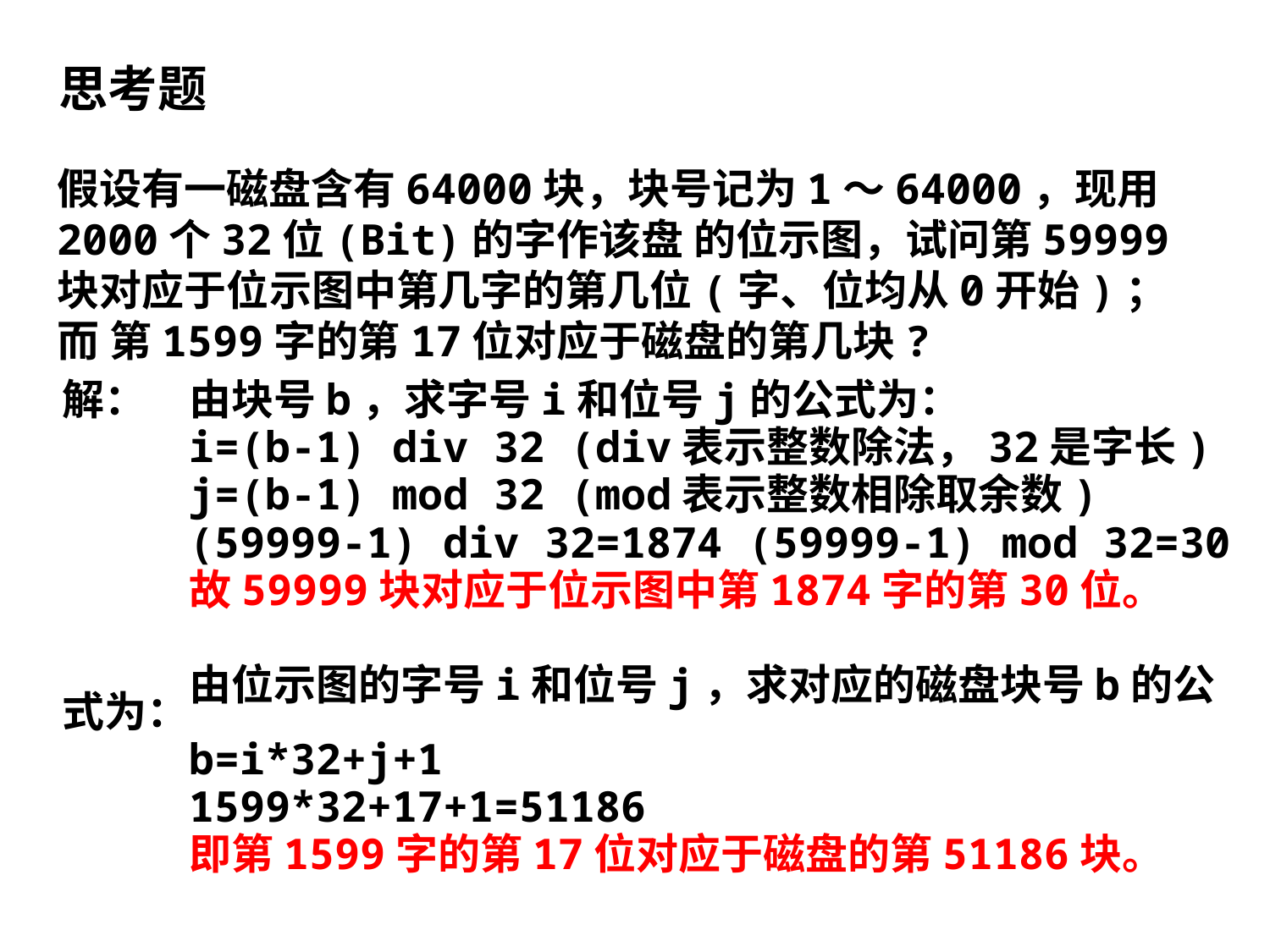

思考题
假设有一磁盘含有64000块，块号记为1～64000，现用2000个32位(Bit)的字作该盘 的位示图，试问第59999块对应于位示图中第几字的第几位(字、位均从0开始)；而 第1599字的第17位对应于磁盘的第几块?
解：	由块号b，求字号i和位号j的公式为：
 	i=(b-1) div 32 (div表示整数除法，32是字长)
	j=(b-1) mod 32 (mod表示整数相除取余数)
	(59999-1) div 32=1874 (59999-1) mod 32=30
	故59999块对应于位示图中第1874字的第30位。

	由位示图的字号i和位号j，求对应的磁盘块号b的公式为：
	b=i*32+j+1
	1599*32+17+1=51186
	即第1599字的第17位对应于磁盘的第51186块。
55